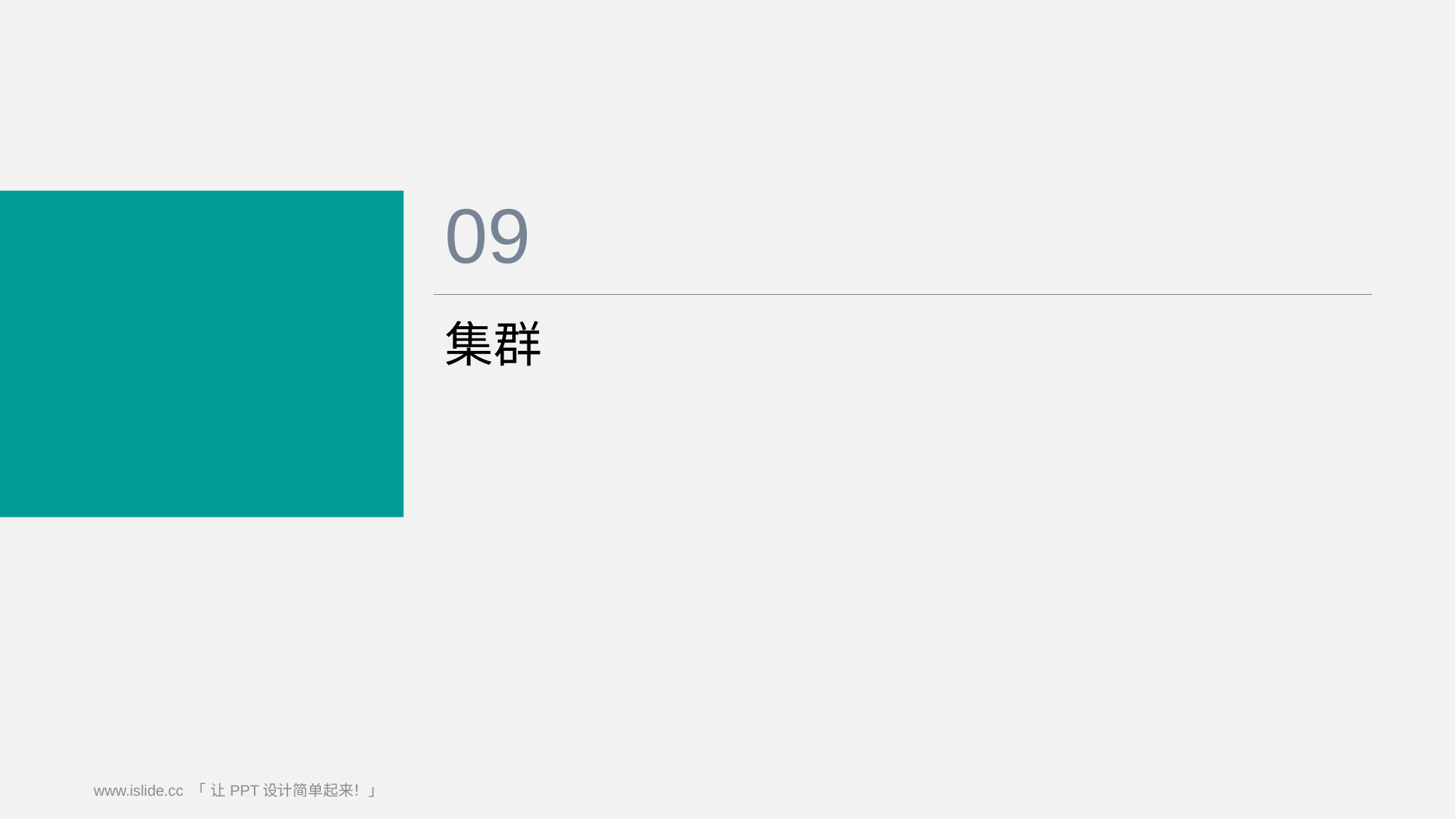

09
# 集群

www.islide.cc 「 让PPT设计简单起来！」
46